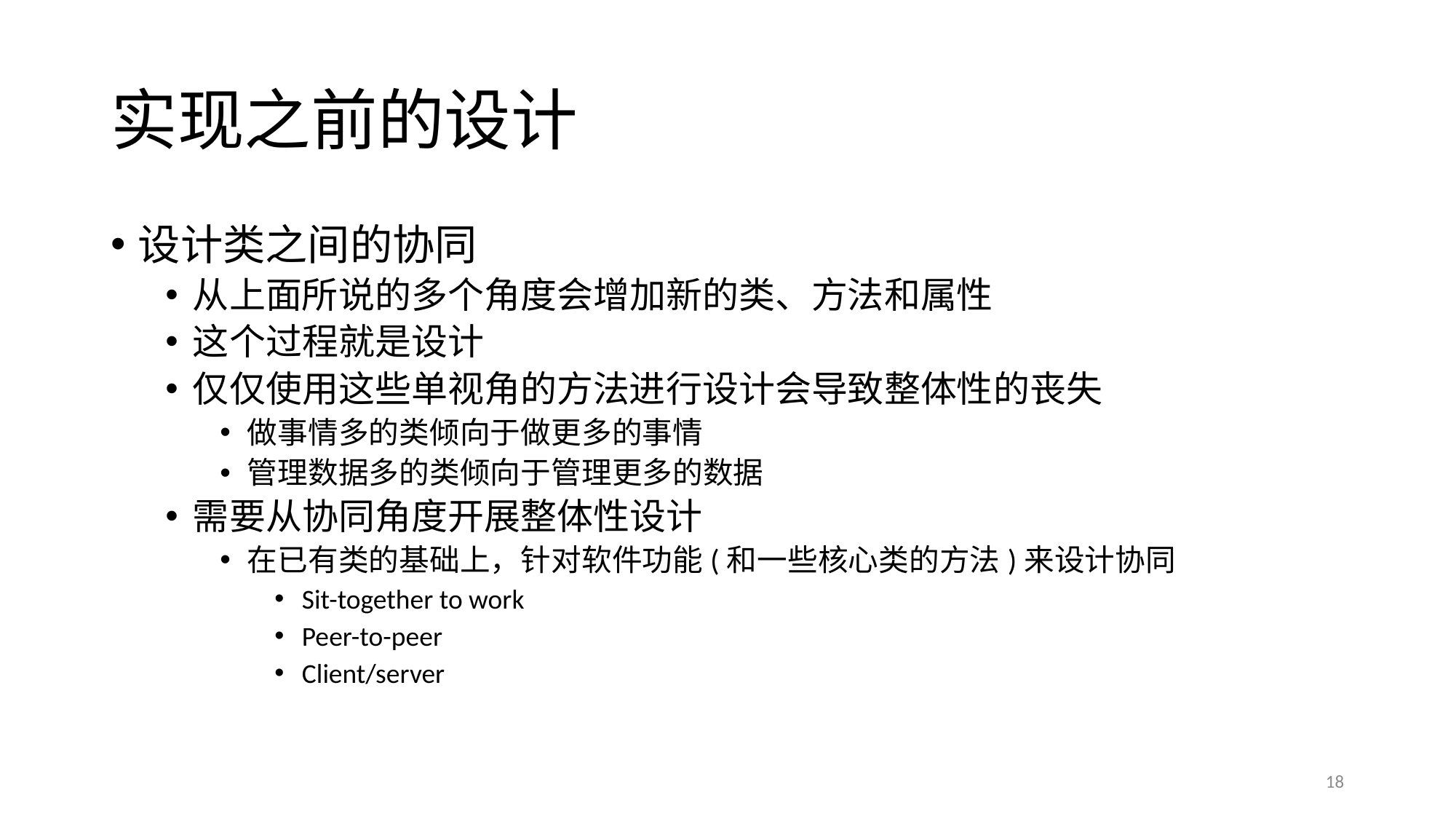

# 实现之前的设计
设计类之间的协同
从上面所说的多个角度会增加新的类、方法和属性
这个过程就是设计
仅仅使用这些单视角的方法进行设计会导致整体性的丧失
做事情多的类倾向于做更多的事情
管理数据多的类倾向于管理更多的数据
需要从协同角度开展整体性设计
在已有类的基础上，针对软件功能(和一些核心类的方法)来设计协同
Sit-together to work
Peer-to-peer
Client/server
18